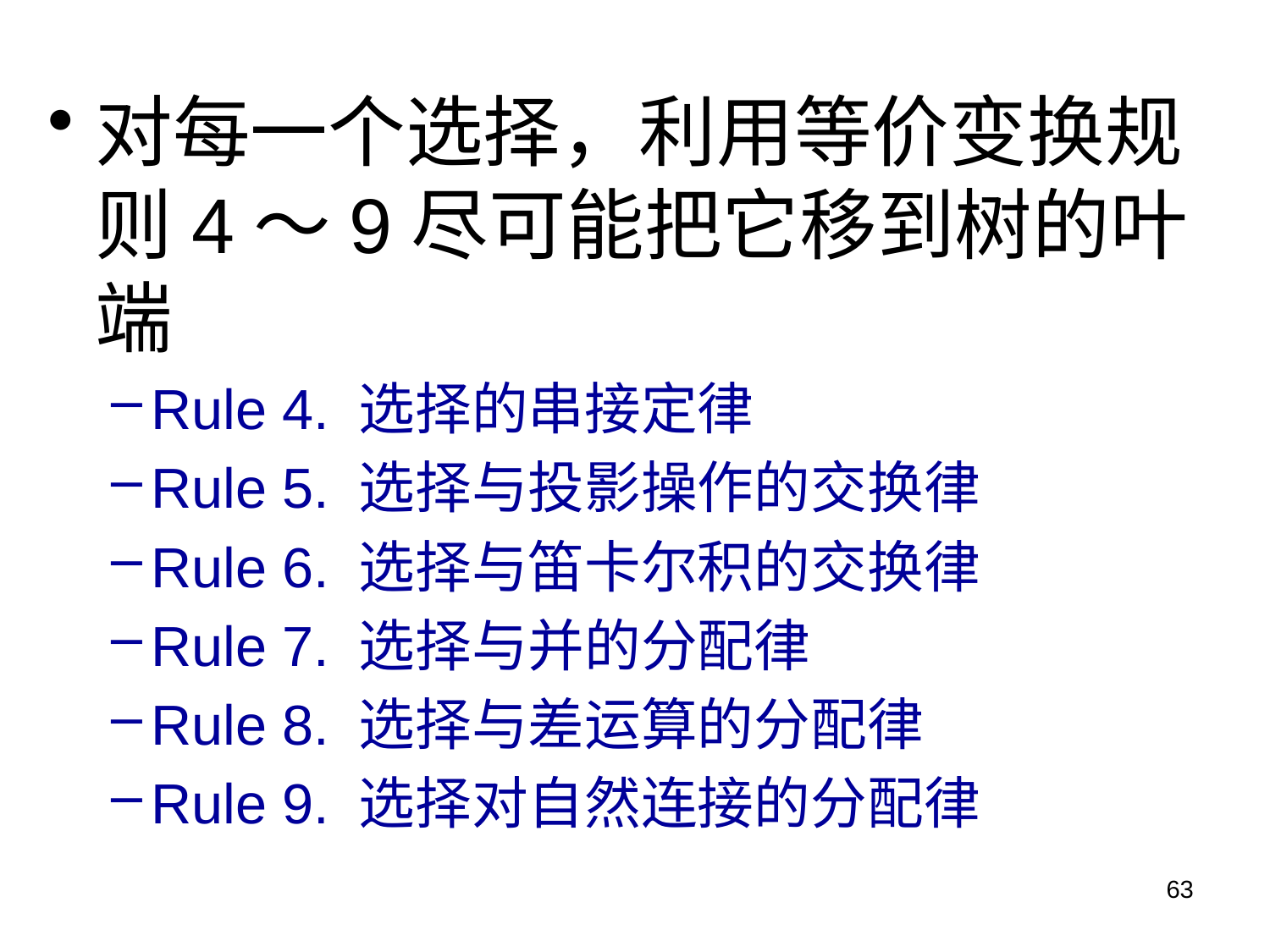

对每一个选择，利用等价变换规则4～9尽可能把它移到树的叶端
Rule 4. 选择的串接定律
Rule 5. 选择与投影操作的交换律
Rule 6. 选择与笛卡尔积的交换律
Rule 7. 选择与并的分配律
Rule 8. 选择与差运算的分配律
Rule 9. 选择对自然连接的分配律

63